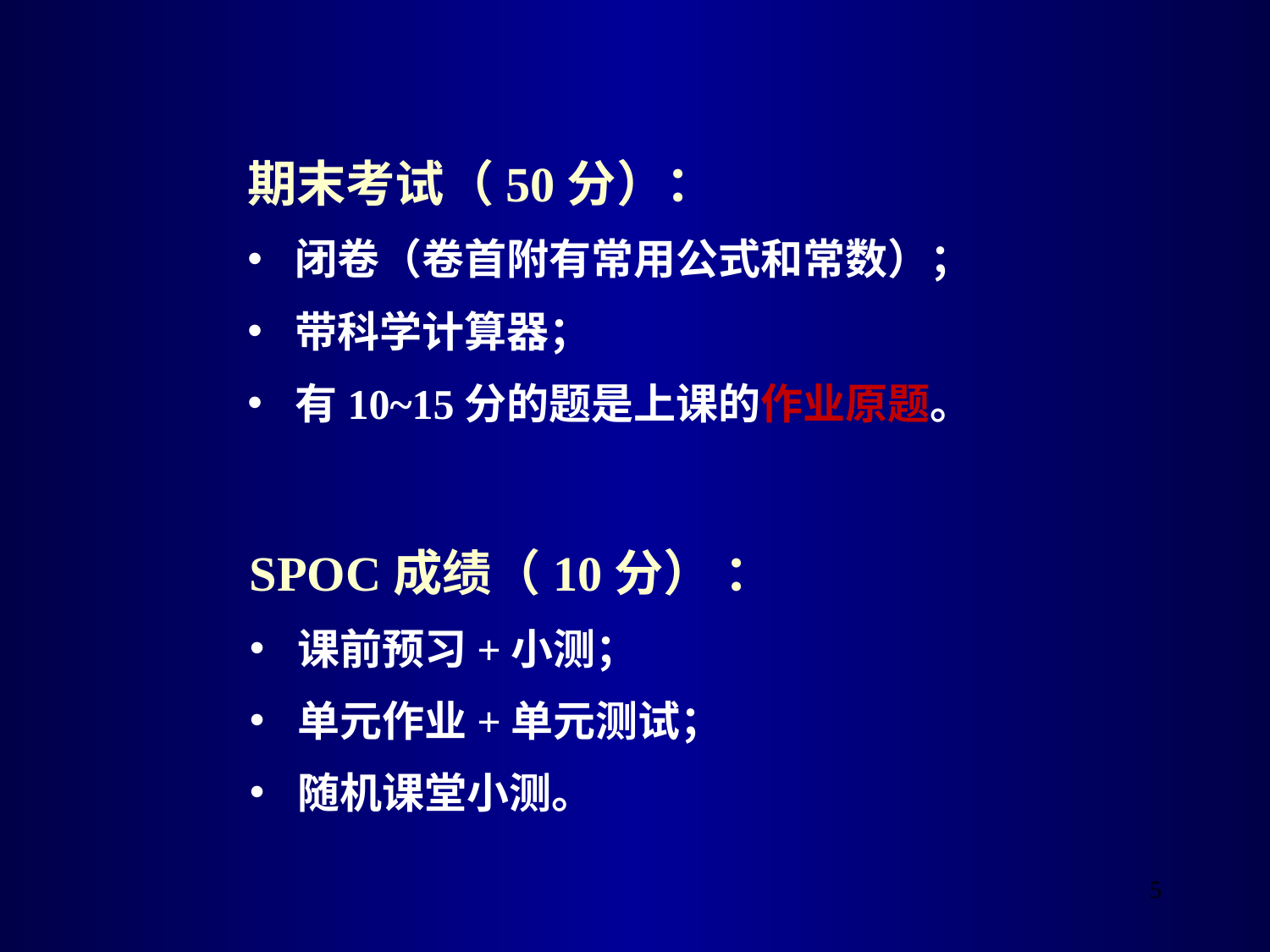

期末考试（50分）：
闭卷（卷首附有常用公式和常数）；
带科学计算器；
有10~15分的题是上课的作业原题。
SPOC成绩（10分） ：
课前预习+小测；
单元作业+单元测试；
随机课堂小测。
5